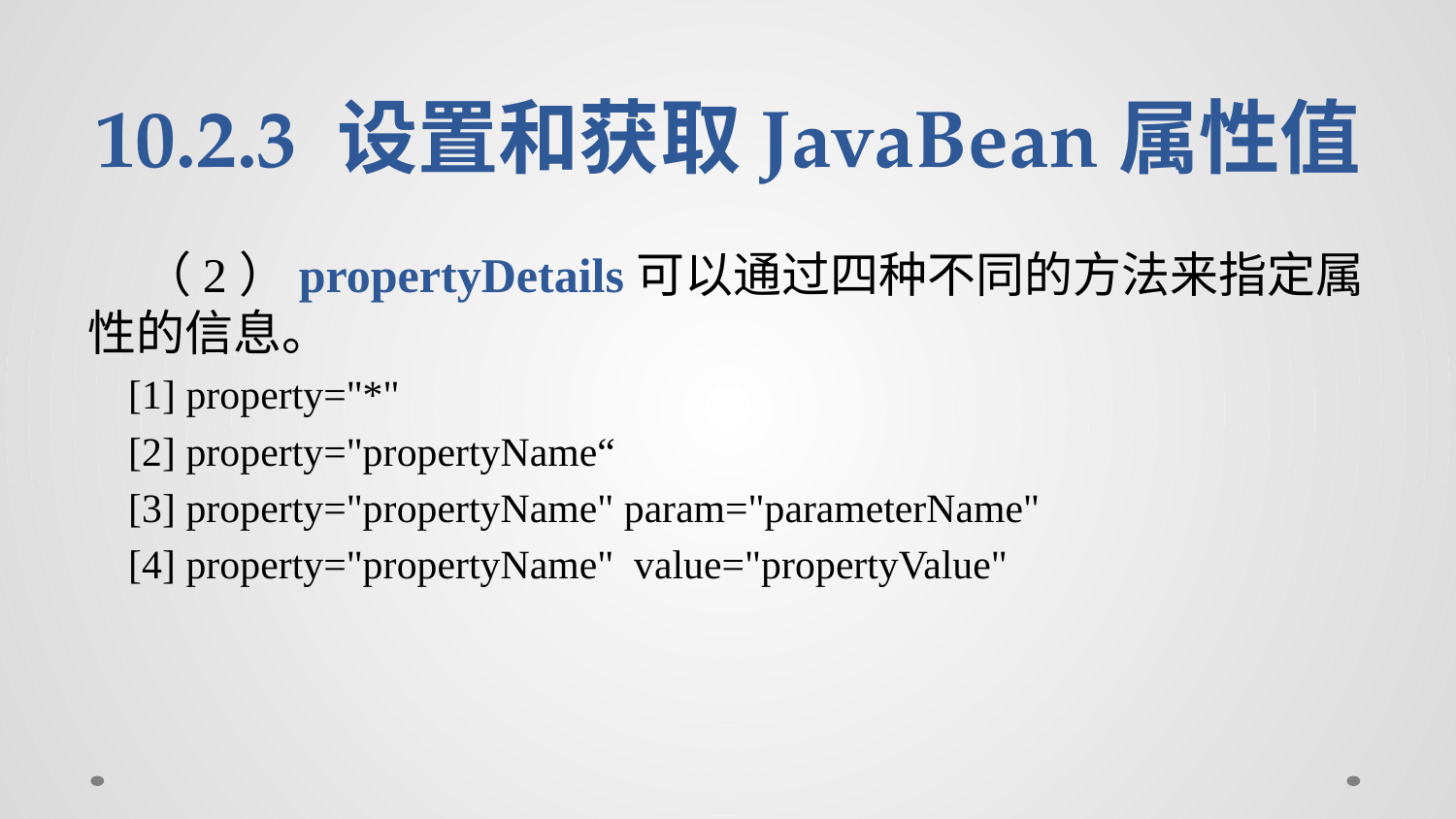

# 10.2.3 设置和获取JavaBean属性值
    （2）propertyDetails可以通过四种不同的方法来指定属性的信息。
    [1] property="*"
    [2] property="propertyName“
    [3] property="propertyName" param="parameterName"
    [4] property="propertyName"  value="propertyValue"